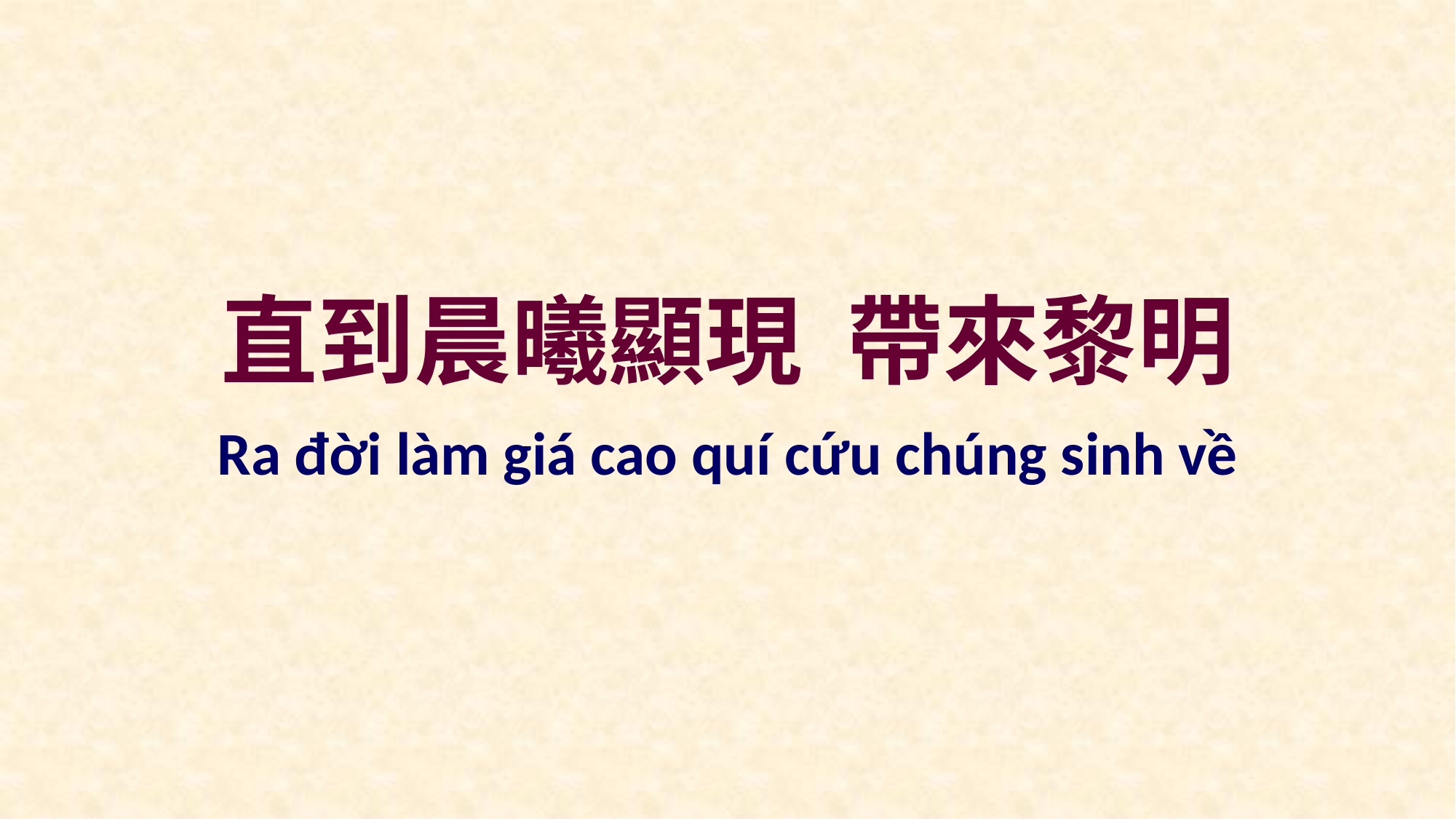

直到晨曦顯現  帶來黎明
Ra đời làm giá cao quí cứu chúng sinh về